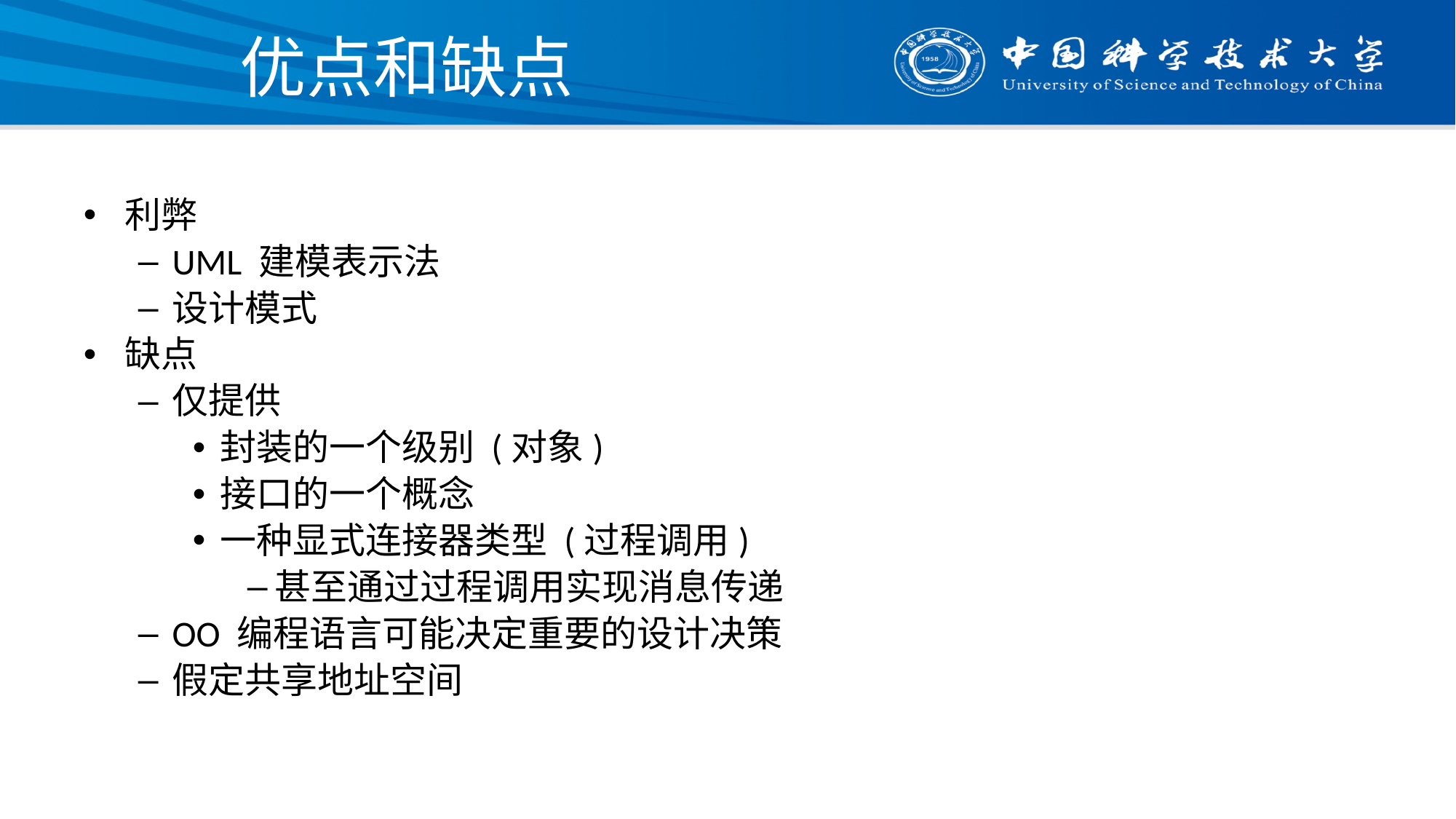

# 优点和缺点
利弊
UML 建模表示法
设计模式
缺点
仅提供
封装的一个级别 (对象)
接口的一个概念
一种显式连接器类型 (过程调用)
甚至通过过程调用实现消息传递
OO 编程语言可能决定重要的设计决策
假定共享地址空间